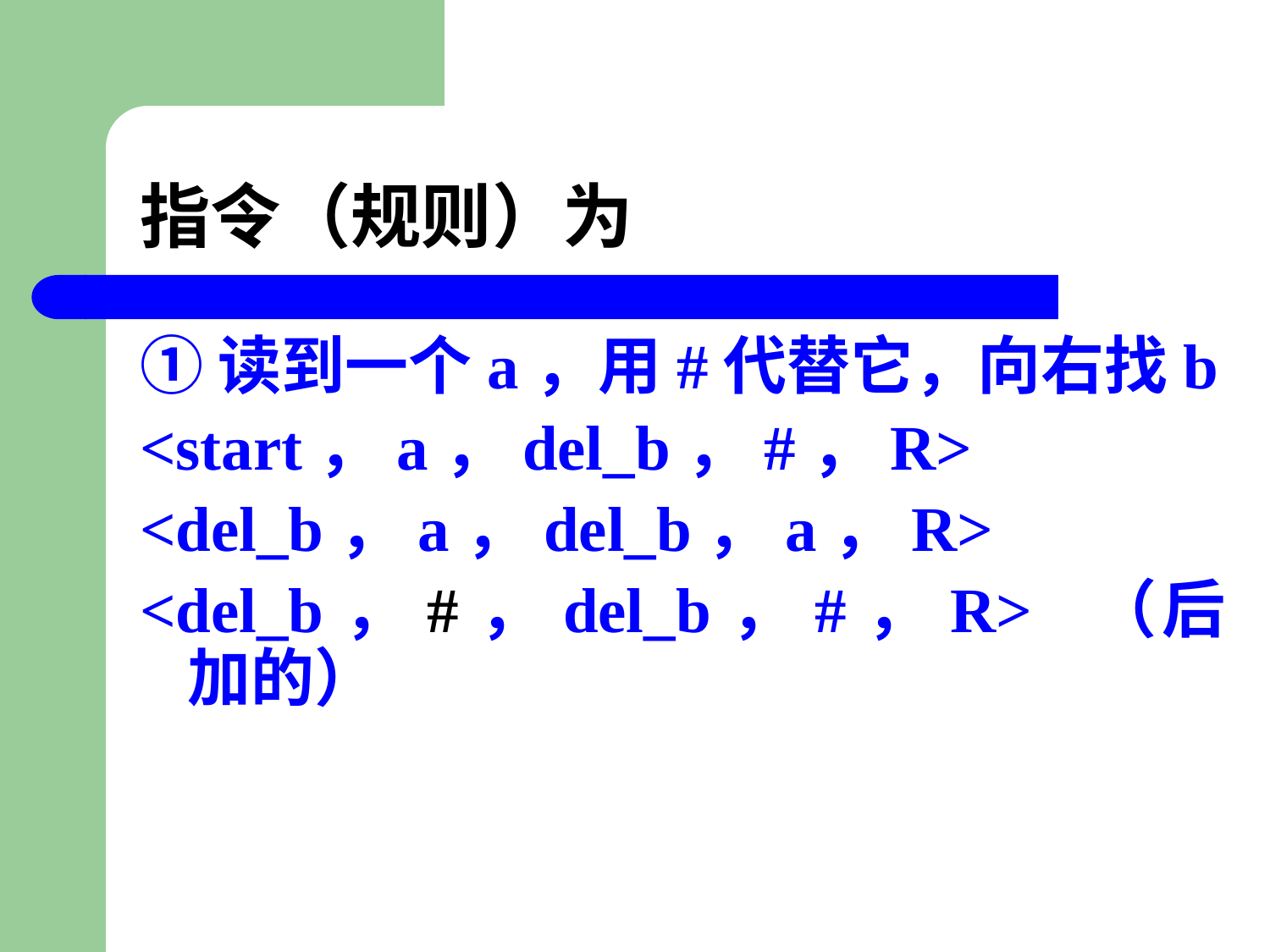

# 指令（规则）为
①读到一个a，用#代替它，向右找b
<start，a，del_b，#，R>
<del_b，a，del_b，a，R>
<del_b，#，del_b，#，R>  （后加的）